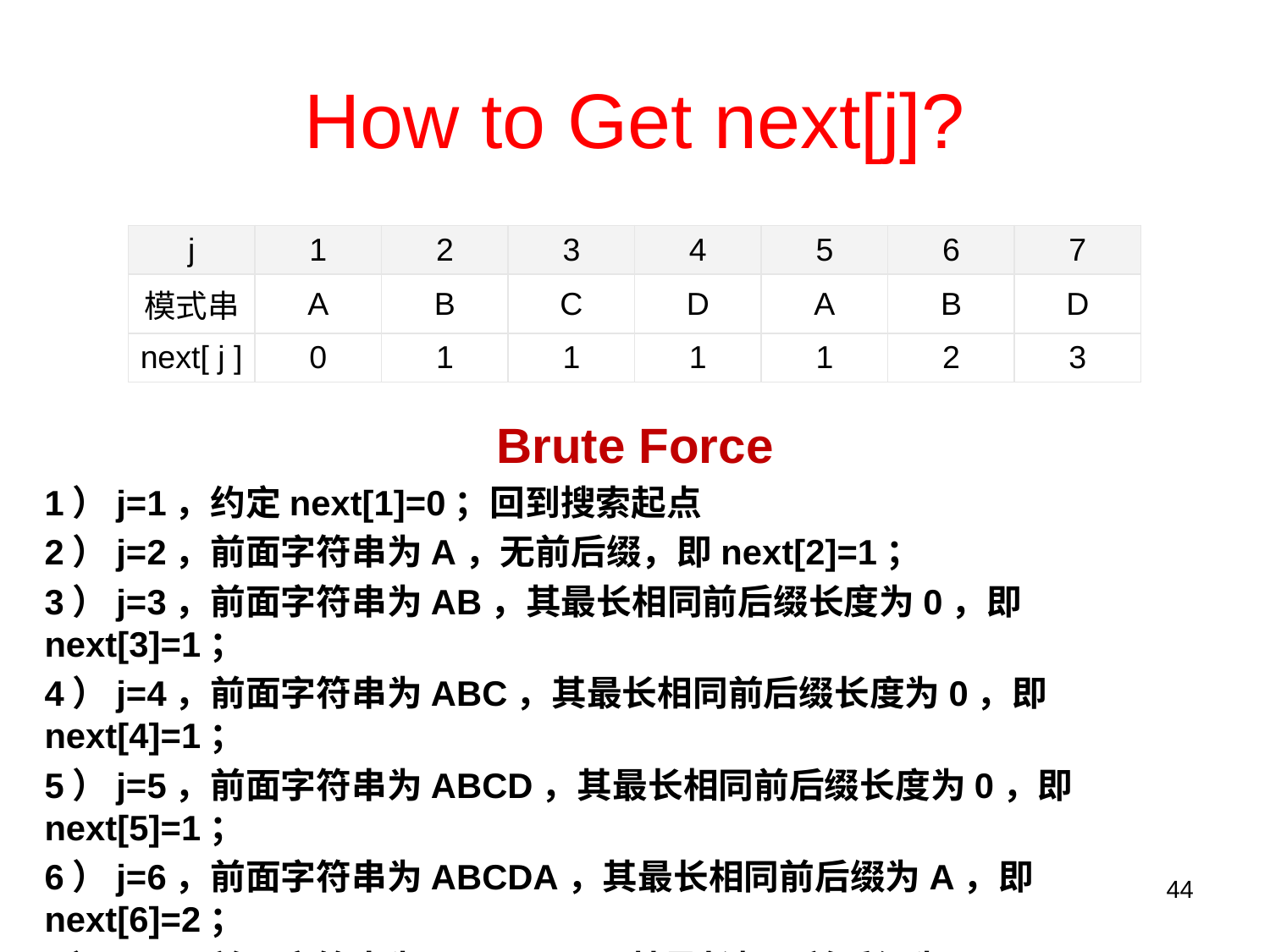

# How to Get next[j]?
| j | 1 | 2 | 3 | 4 | 5 | 6 | 7 |
| --- | --- | --- | --- | --- | --- | --- | --- |
| 模式串 | A | B | C | D | A | B | D |
| next[ j ] | 0 | 1 | 1 | 1 | 1 | 2 | 3 |
Brute Force
1）j=1，约定next[1]=0；回到搜索起点
2）j=2，前面字符串为A，无前后缀，即next[2]=1；
3）j=3，前面字符串为AB，其最长相同前后缀长度为0，即next[3]=1；
4）j=4，前面字符串为ABC，其最长相同前后缀长度为0，即next[4]=1；
5）j=5，前面字符串为ABCD，其最长相同前后缀长度为0，即next[5]=1；
6）j=6，前面字符串为ABCDA，其最长相同前后缀为A，即next[6]=2；
7）j=7，前面字符串为ABCDAB，其最长相同前后缀为AB，即next[7]=3；
44